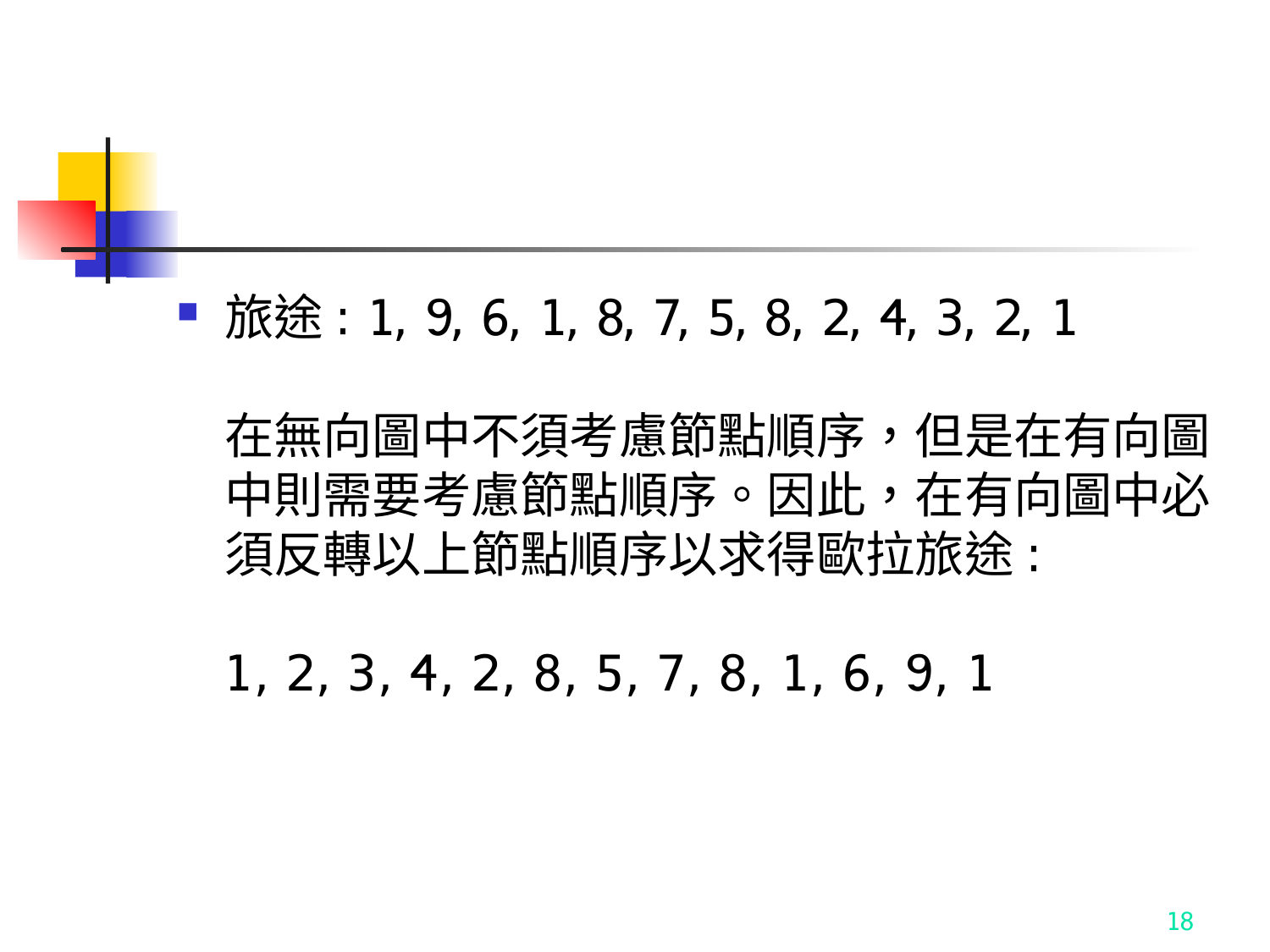

#
旅途: 1, 9, 6, 1, 8, 7, 5, 8, 2, 4, 3, 2, 1
在無向圖中不須考慮節點順序，但是在有向圖中則需要考慮節點順序。因此，在有向圖中必須反轉以上節點順序以求得歐拉旅途:
1, 2, 3, 4, 2, 8, 5, 7, 8, 1, 6, 9, 1
18